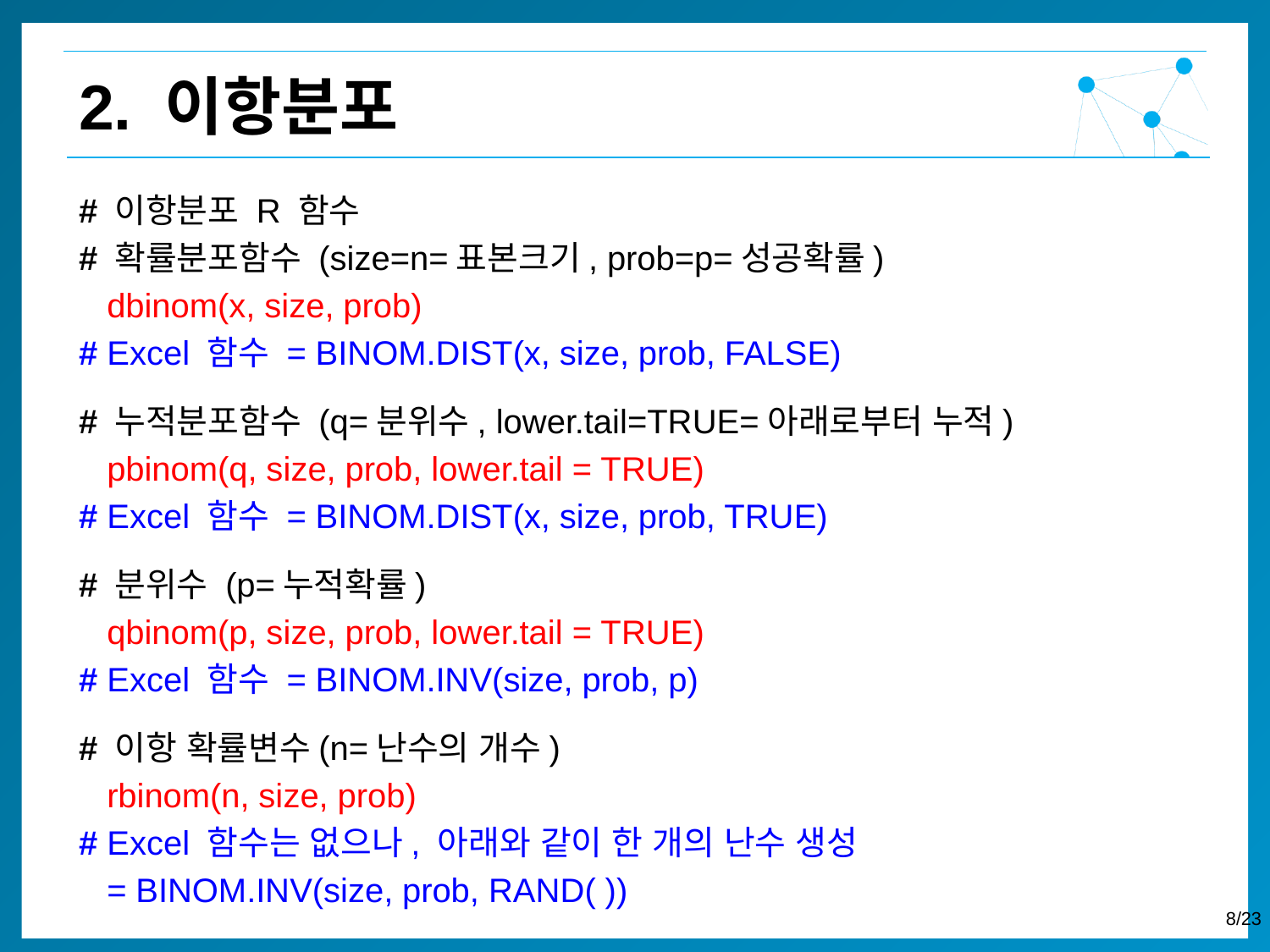

2. 이항분포
# 이항분포 R 함수
# 확률분포함수 (size=n=표본크기, prob=p=성공확률)
   dbinom(x, size, prob)
# Excel 함수 = BINOM.DIST(x, size, prob, FALSE)

# 누적분포함수 (q=분위수, lower.tail=TRUE=아래로부터 누적)
   pbinom(q, size, prob, lower.tail = TRUE)
# Excel 함수 = BINOM.DIST(x, size, prob, TRUE)

# 분위수 (p=누적확률)
   qbinom(p, size, prob, lower.tail = TRUE)
# Excel 함수 = BINOM.INV(size, prob, p)

# 이항 확률변수(n=난수의 개수)
   rbinom(n, size, prob)
# Excel 함수는 없으나, 아래와 같이 한 개의 난수 생성
   = BINOM.INV(size, prob, RAND( ))